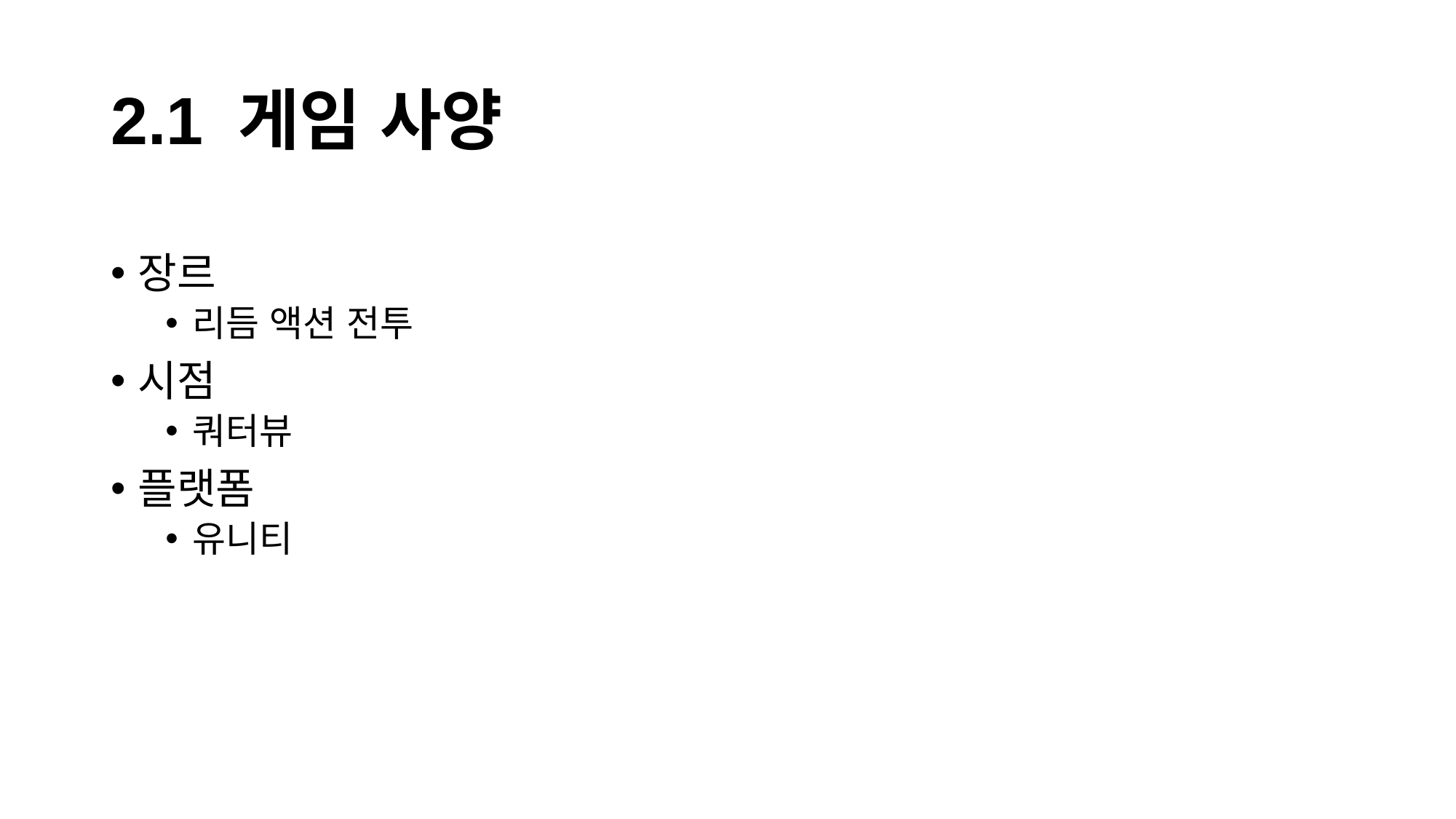

# 2.1 게임 사양
장르
리듬 액션 전투
시점
쿼터뷰
플랫폼
유니티